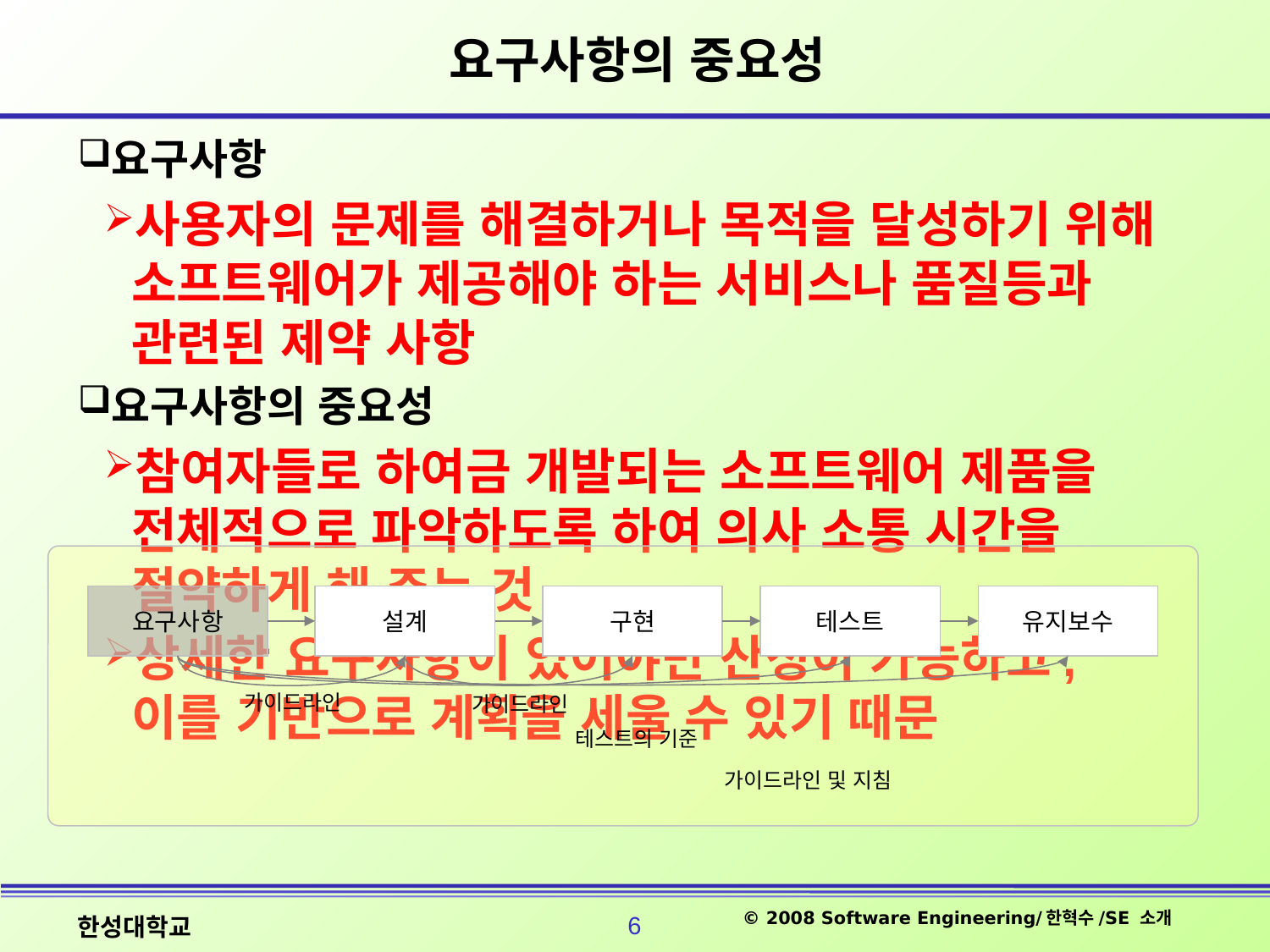

# 요구사항의 중요성
요구사항
사용자의 문제를 해결하거나 목적을 달성하기 위해 소프트웨어가 제공해야 하는 서비스나 품질등과 관련된 제약 사항
요구사항의 중요성
참여자들로 하여금 개발되는 소프트웨어 제품을 전체적으로 파악하도록 하여 의사 소통 시간을 절약하게 해 주는 것
상세한 요구사항이 있어야만 산정이 가능하고, 이를 기반으로 계획을 세울 수 있기 때문

요구사항
설계
구현
테스트
유지보수
가이드라인
가이드라인
테스트의 기준
가이드라인 및 지침
© 2008 Software Engineering/한혁수/SE 소개